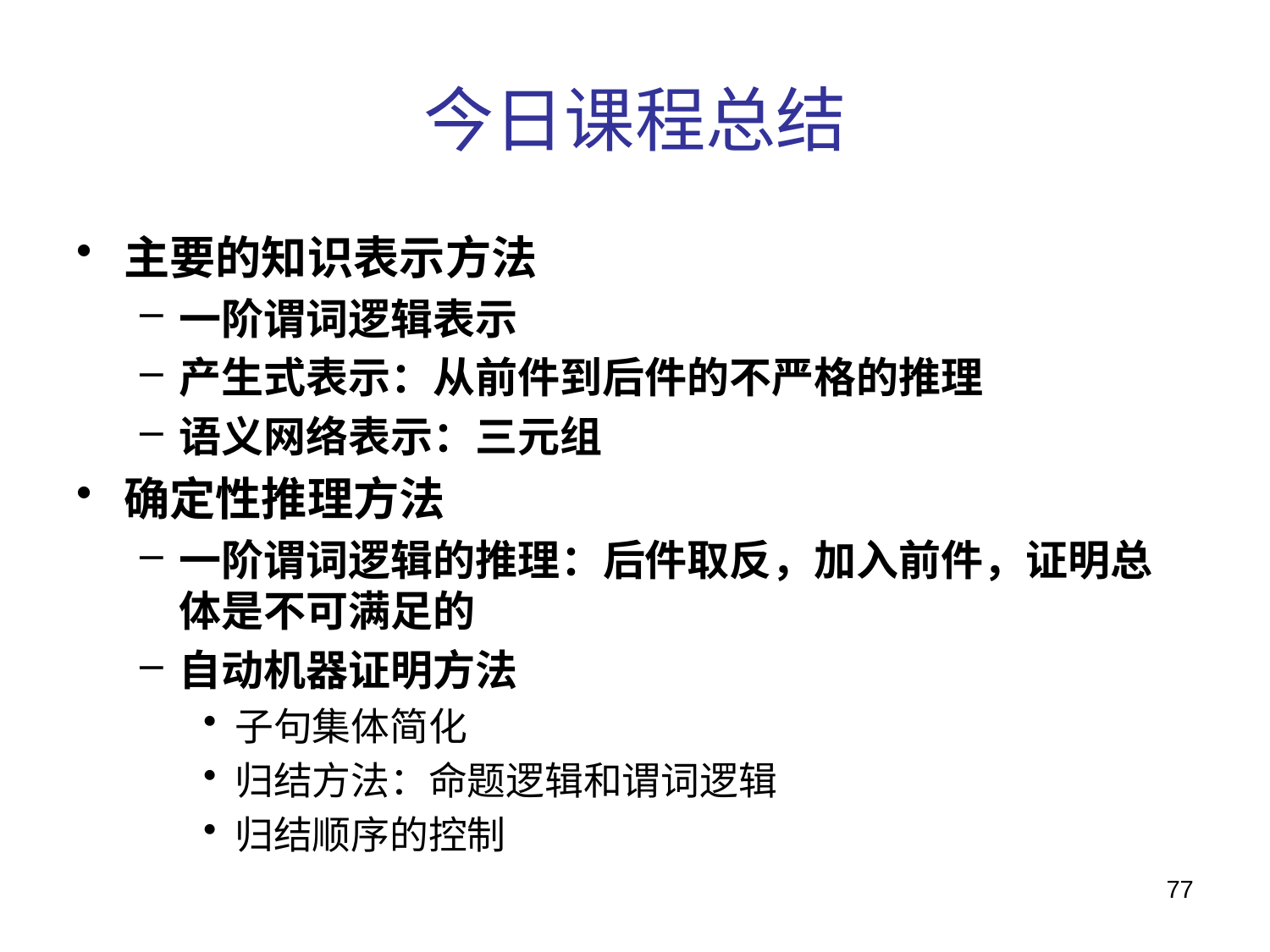

# 今日课程总结
主要的知识表示方法
一阶谓词逻辑表示
产生式表示：从前件到后件的不严格的推理
语义网络表示：三元组
确定性推理方法
一阶谓词逻辑的推理：后件取反，加入前件，证明总体是不可满足的
自动机器证明方法
子句集体简化
归结方法：命题逻辑和谓词逻辑
归结顺序的控制
77